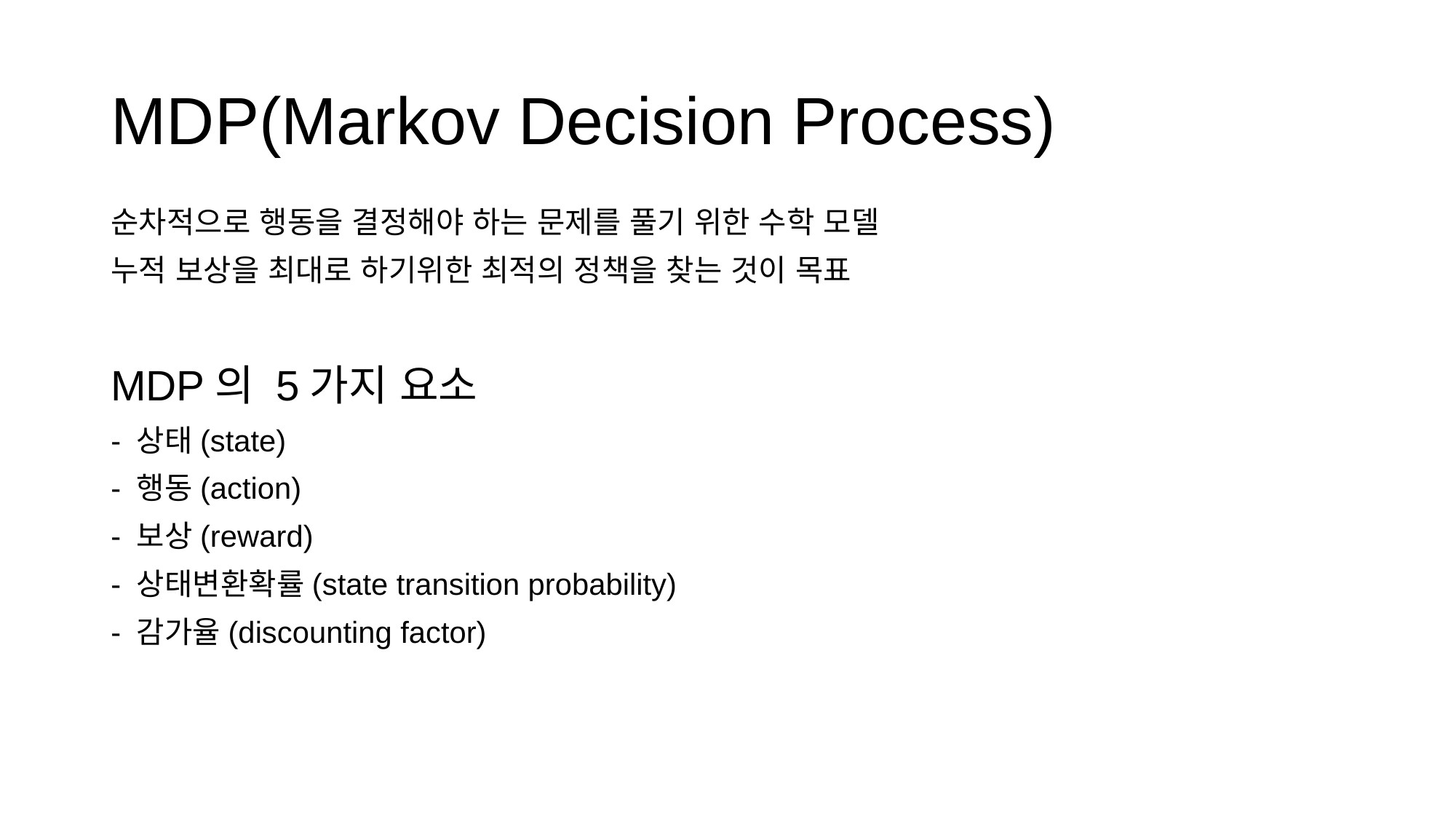

# MDP(Markov Decision Process)
순차적으로 행동을 결정해야 하는 문제를 풀기 위한 수학 모델
누적 보상을 최대로 하기위한 최적의 정책을 찾는 것이 목표

MDP의 5가지 요소
- 상태(state)
- 행동(action)
- 보상(reward)
- 상태변환확률(state transition probability)
- 감가율(discounting factor)